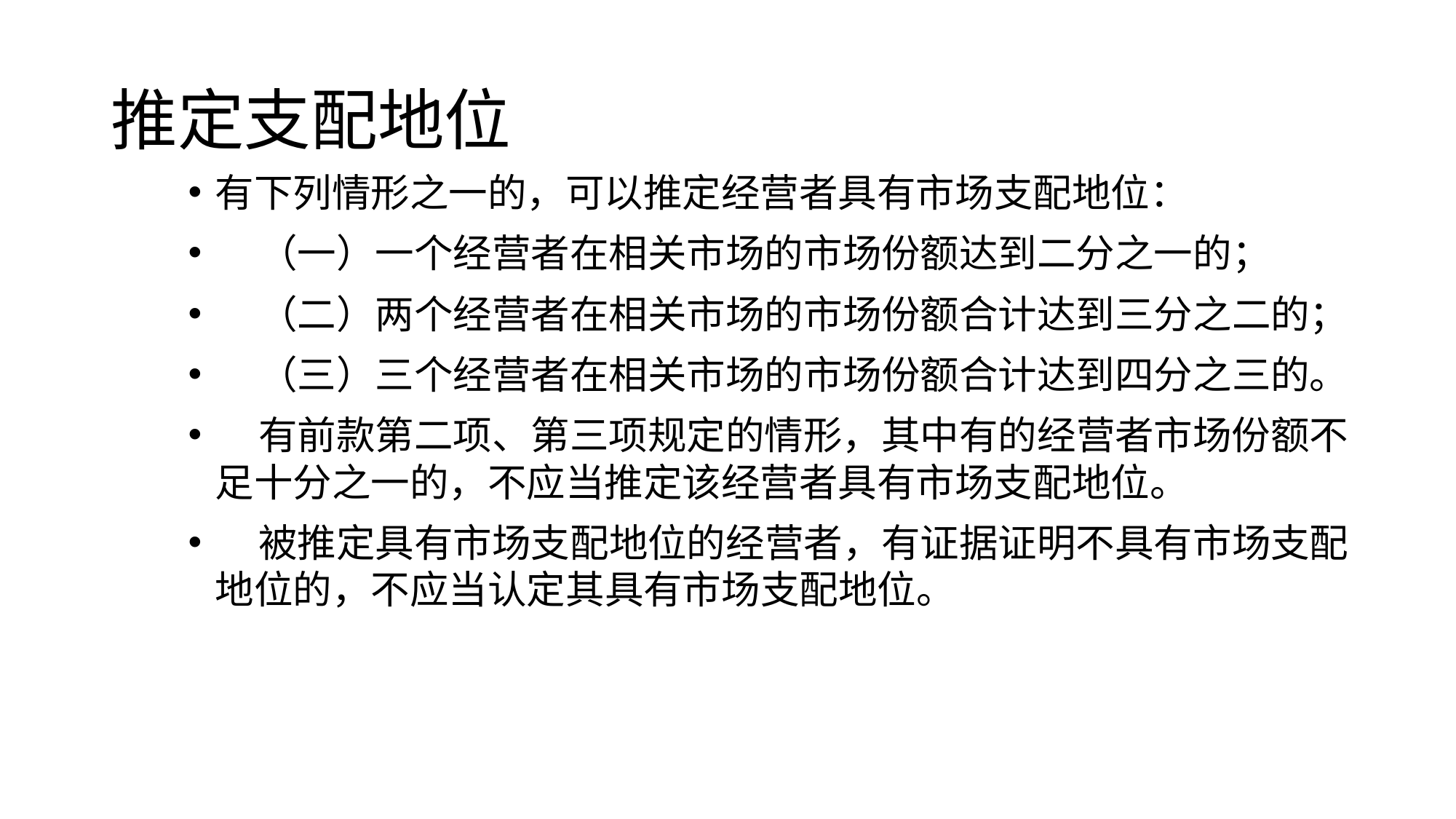

# 推定支配地位
有下列情形之一的，可以推定经营者具有市场支配地位：
    （一）一个经营者在相关市场的市场份额达到二分之一的；
    （二）两个经营者在相关市场的市场份额合计达到三分之二的；
    （三）三个经营者在相关市场的市场份额合计达到四分之三的。
    有前款第二项、第三项规定的情形，其中有的经营者市场份额不足十分之一的，不应当推定该经营者具有市场支配地位。
    被推定具有市场支配地位的经营者，有证据证明不具有市场支配地位的，不应当认定其具有市场支配地位。